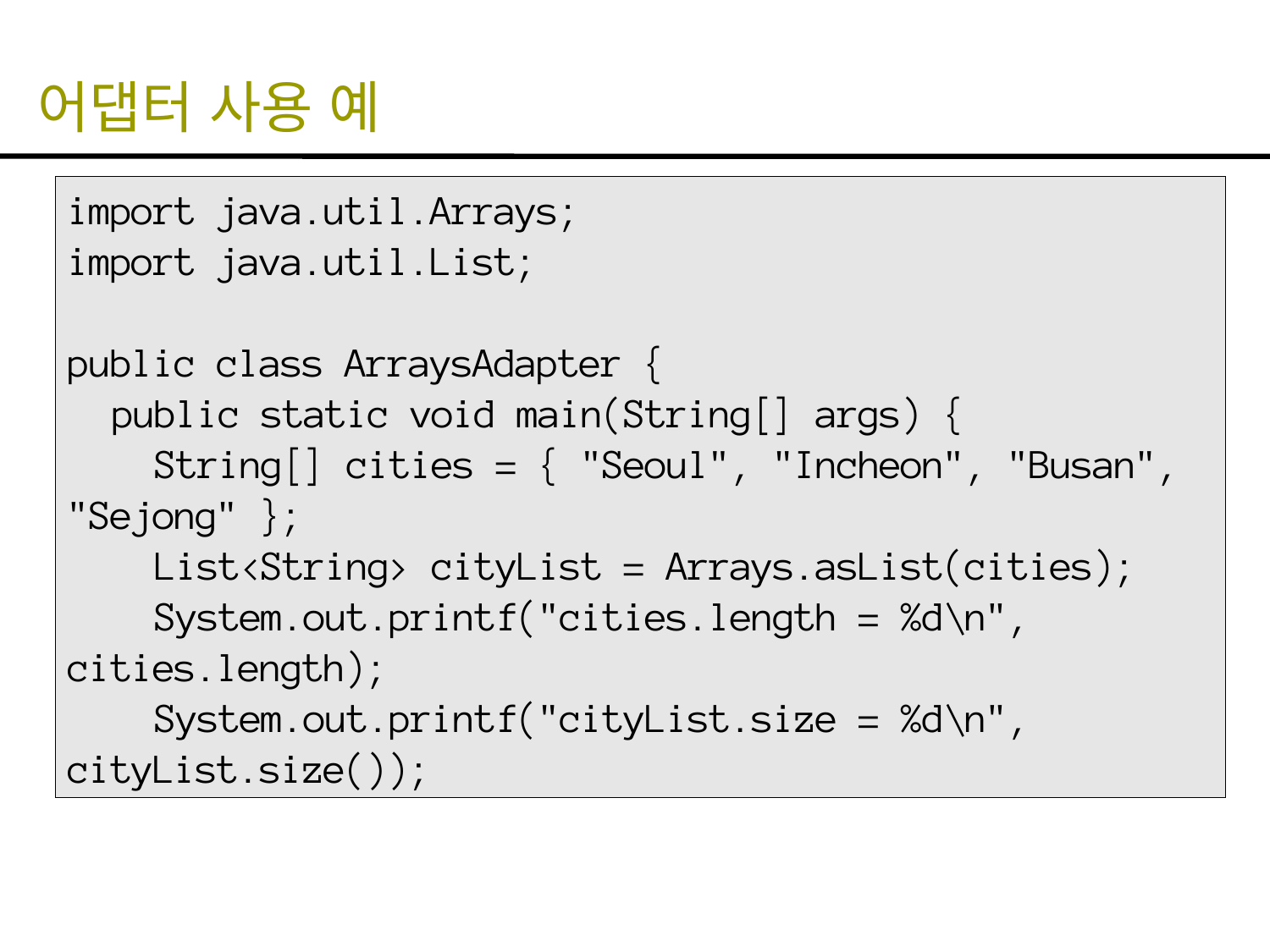

# 어댑터 사용 예

import java.util.Arrays;
import java.util.List;

public class ArraysAdapter {
  public static void main(String[] args) {
    String[] cities = { "Seoul", "Incheon", "Busan", "Sejong" };
    List<String> cityList = Arrays.asList(cities);
    System.out.printf("cities.length = %d\n", cities.length);
    System.out.printf("cityList.size = %d\n", cityList.size());